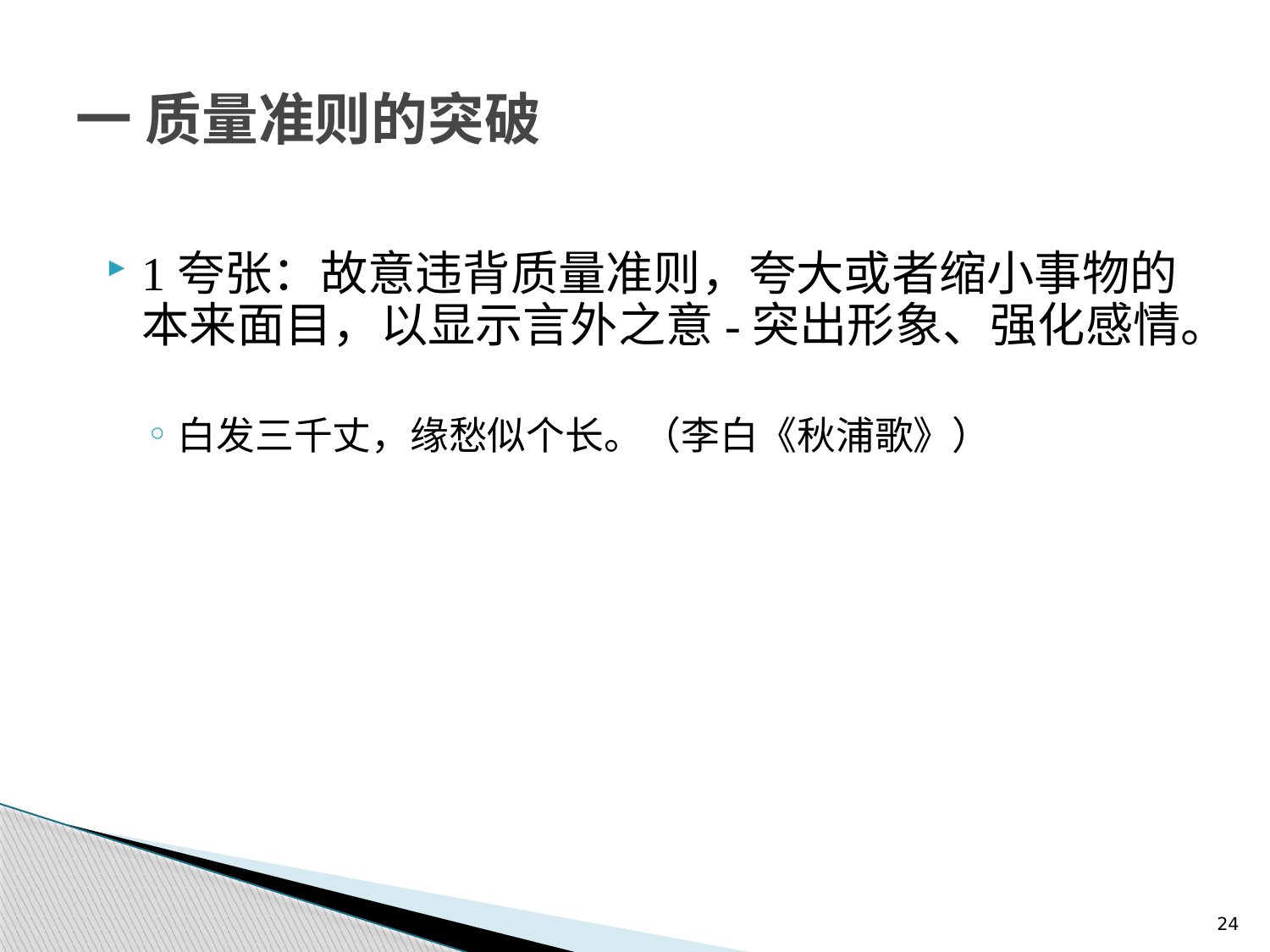

# 一 质量准则的突破
1夸张：故意违背质量准则，夸大或者缩小事物的本来面目，以显示言外之意-突出形象、强化感情。

白发三千丈，缘愁似个长。（李白《秋浦歌》）
24